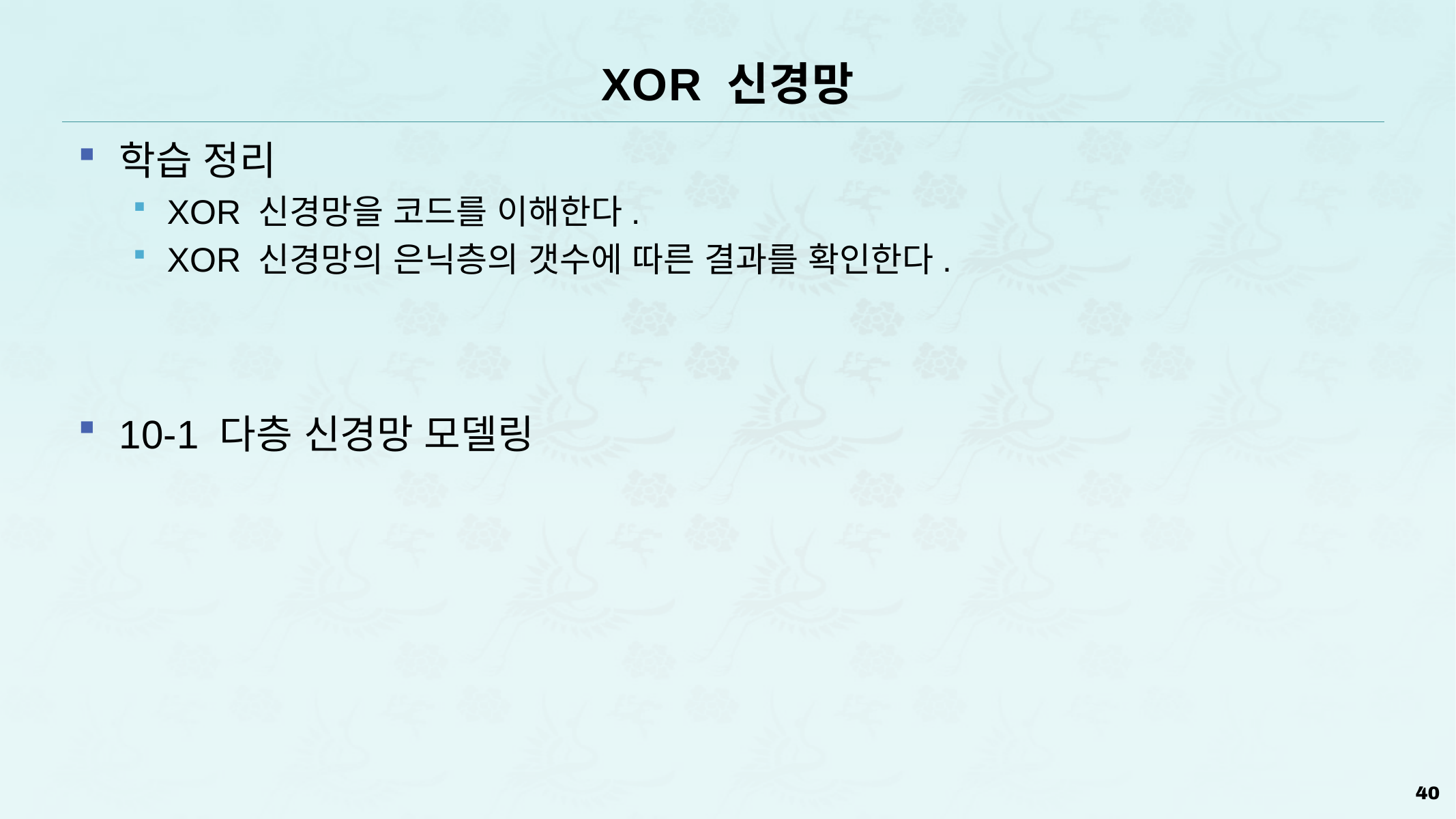

# XOR 신경망
학습 정리
XOR 신경망을 코드를 이해한다.
XOR 신경망의 은닉층의 갯수에 따른 결과를 확인한다.

10-1 다층 신경망 모델링

40